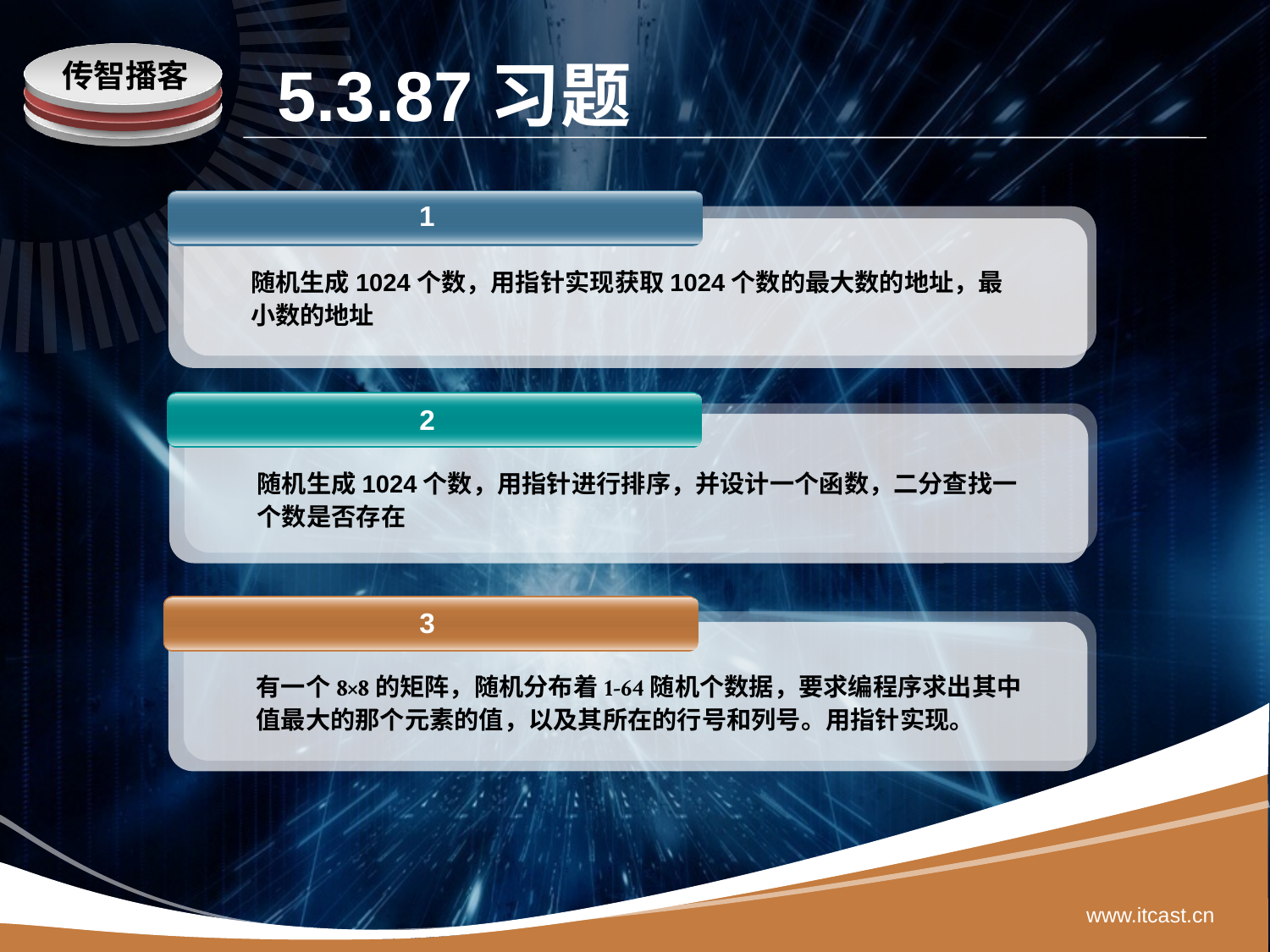

# 5.3.87习题

 1

随机生成1024个数，用指针实现获取1024个数的最大数的地址，最小数的地址

 2

随机生成1024个数，用指针进行排序，并设计一个函数，二分查找一个数是否存在

 3

有一个8×8的矩阵，随机分布着1-64随机个数据，要求编程序求出其中值最大的那个元素的值，以及其所在的行号和列号。用指针实现。

www.itcast.cn